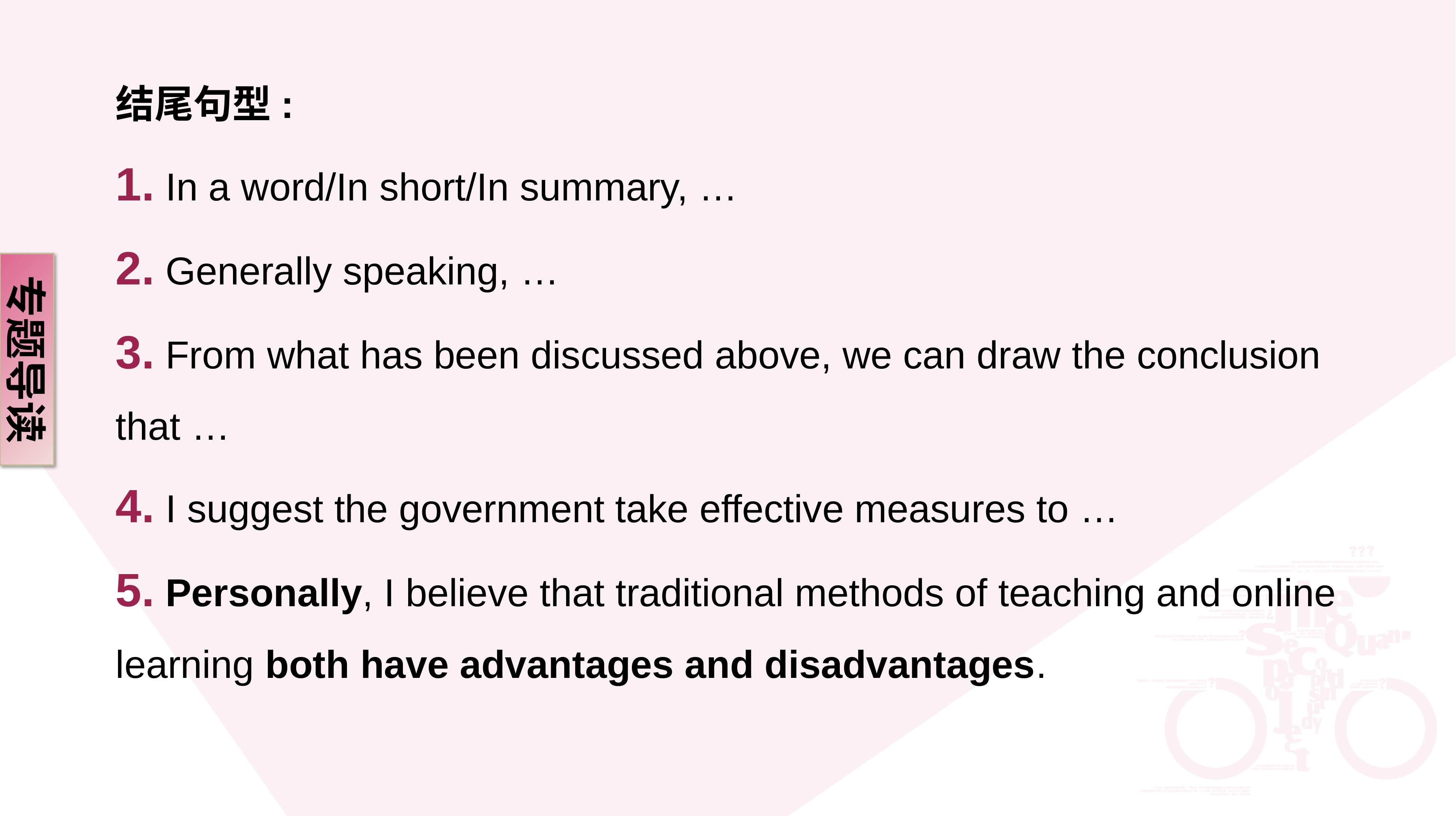

结尾句型:
1. In a word/In short/In summary, …
2. Generally speaking, …
3. From what has been discussed above, we can draw the conclusion that …
4. I suggest the government take effective measures to …
5. Personally, I believe that traditional methods of teaching and online learning both have advantages and disadvantages.
专题导读